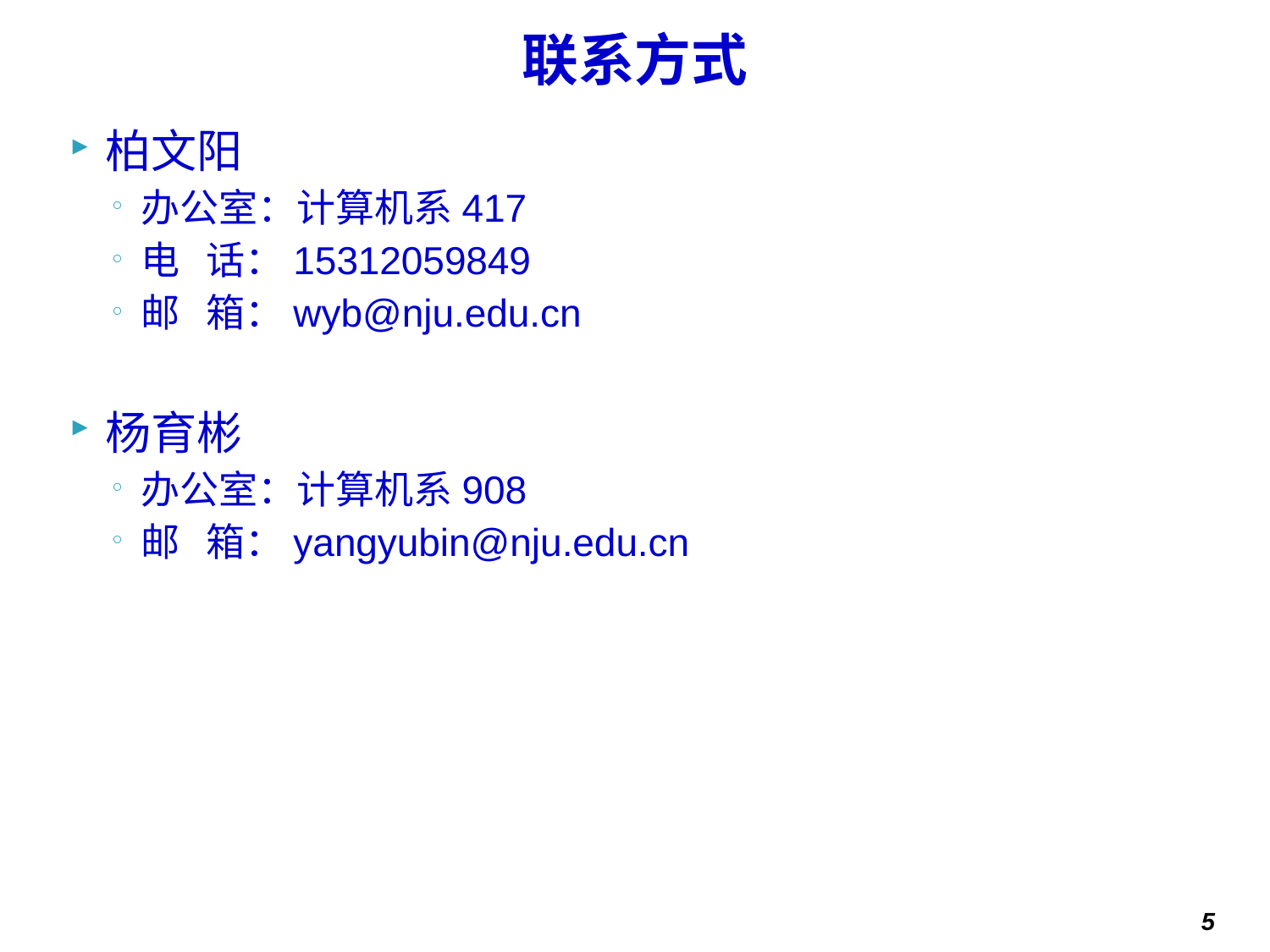

# 联系方式
柏文阳
办公室：计算机系417
电   话：15312059849
邮   箱：wyb@nju.edu.cn

杨育彬
办公室：计算机系908
邮   箱：yangyubin@nju.edu.cn

5